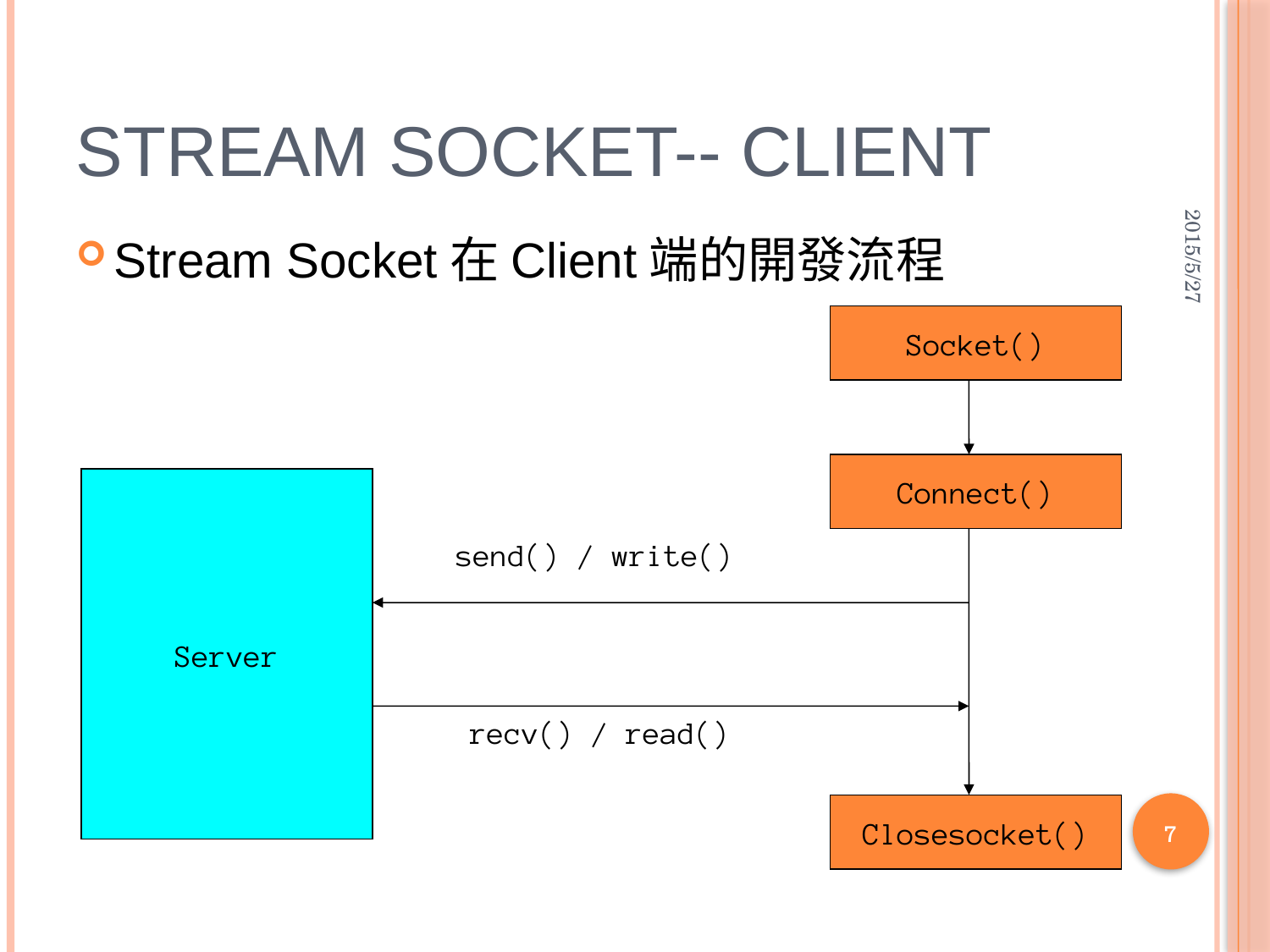

# Stream Socket-- Client
2015/5/27
Stream Socket在Client端的開發流程

Socket()

Connect()
Server
send() / write()

recv() / read()
Closesocket()
7